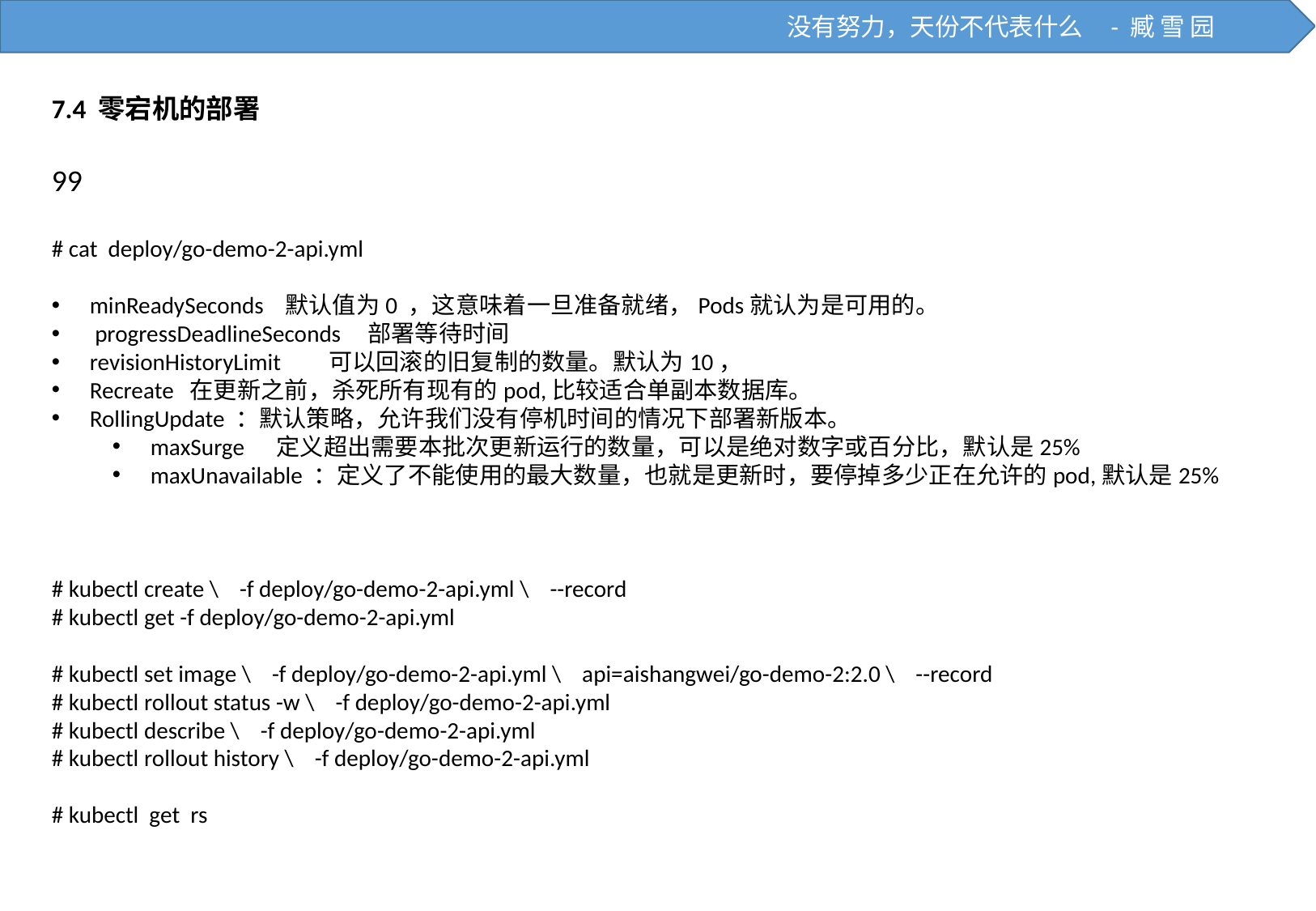

没有努力，天份不代表什么    - 臧 雪 园
7.4 零宕机的部署

99

# cat  deploy/go-demo-2-api.yml

minReadySeconds   默认值为0 ，这意味着一旦准备就绪，Pods就认为是可用的。
 progressDeadlineSeconds    部署等待时间
revisionHistoryLimit        可以回滚的旧复制的数量。默认为10，
Recreate  在更新之前，杀死所有现有的pod,比较适合单副本数据库。
RollingUpdate ：默认策略，允许我们没有停机时间的情况下部署新版本。
maxSurge     定义超出需要本批次更新运行的数量，可以是绝对数字或百分比，默认是25%
maxUnavailable ：定义了不能使用的最大数量，也就是更新时，要停掉多少正在允许的pod,默认是25%

# kubectl create \    -f deploy/go-demo-2-api.yml \    --record
# kubectl get -f deploy/go-demo-2-api.yml

# kubectl set image \    -f deploy/go-demo-2-api.yml \    api=aishangwei/go-demo-2:2.0 \    --record
# kubectl rollout status -w \    -f deploy/go-demo-2-api.yml
# kubectl describe \    -f deploy/go-demo-2-api.yml
# kubectl rollout history \    -f deploy/go-demo-2-api.yml

# kubectl  get  rs